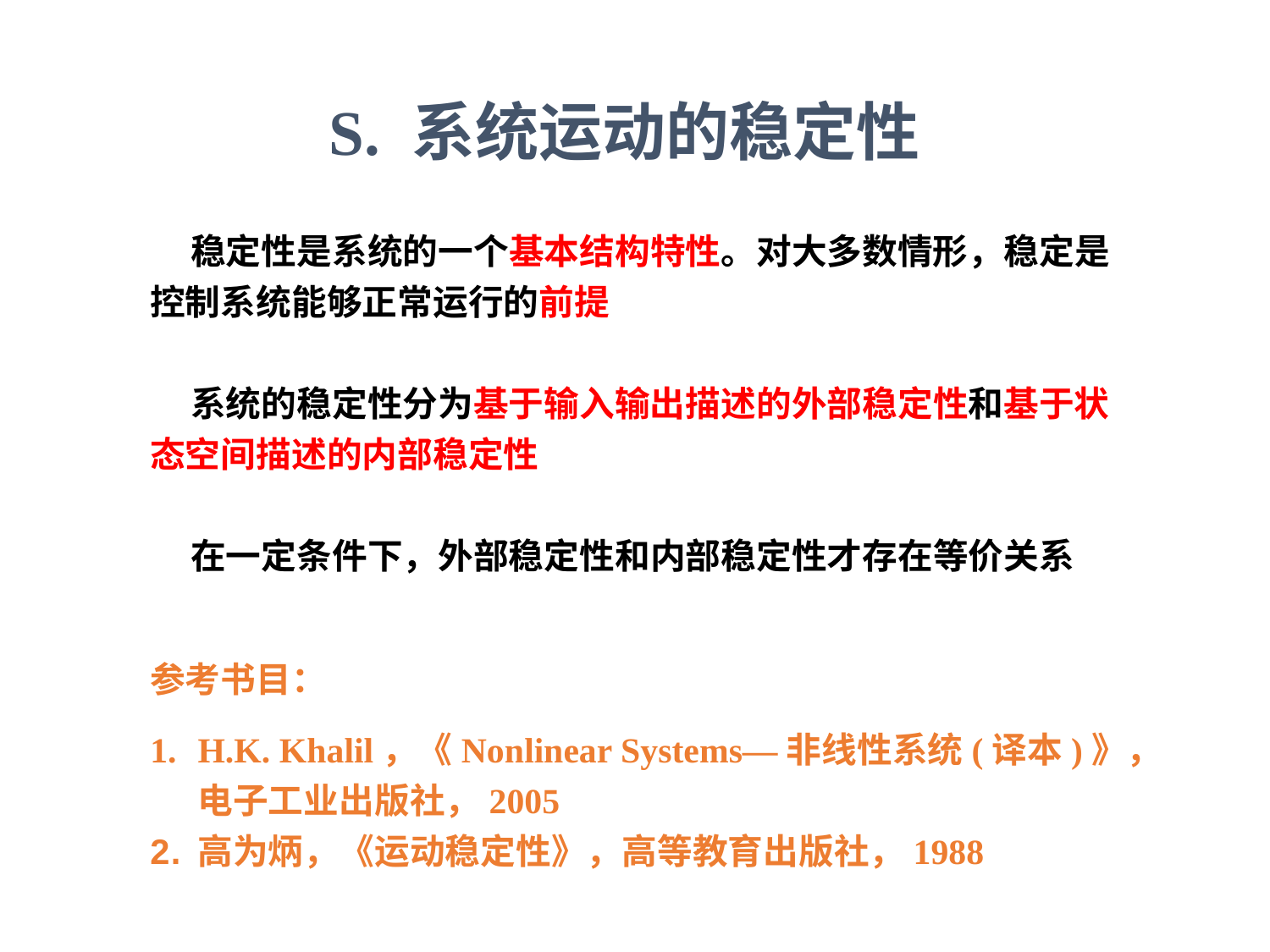

S. 系统运动的稳定性
    稳定性是系统的一个基本结构特性。对大多数情形，稳定是控制系统能够正常运行的前提

    系统的稳定性分为基于输入输出描述的外部稳定性和基于状态空间描述的内部稳定性

    在一定条件下，外部稳定性和内部稳定性才存在等价关系
参考书目：
H.K. Khalil，《Nonlinear Systems—非线性系统(译本)》，电子工业出版社，2005
高为炳，《运动稳定性》，高等教育出版社，1988